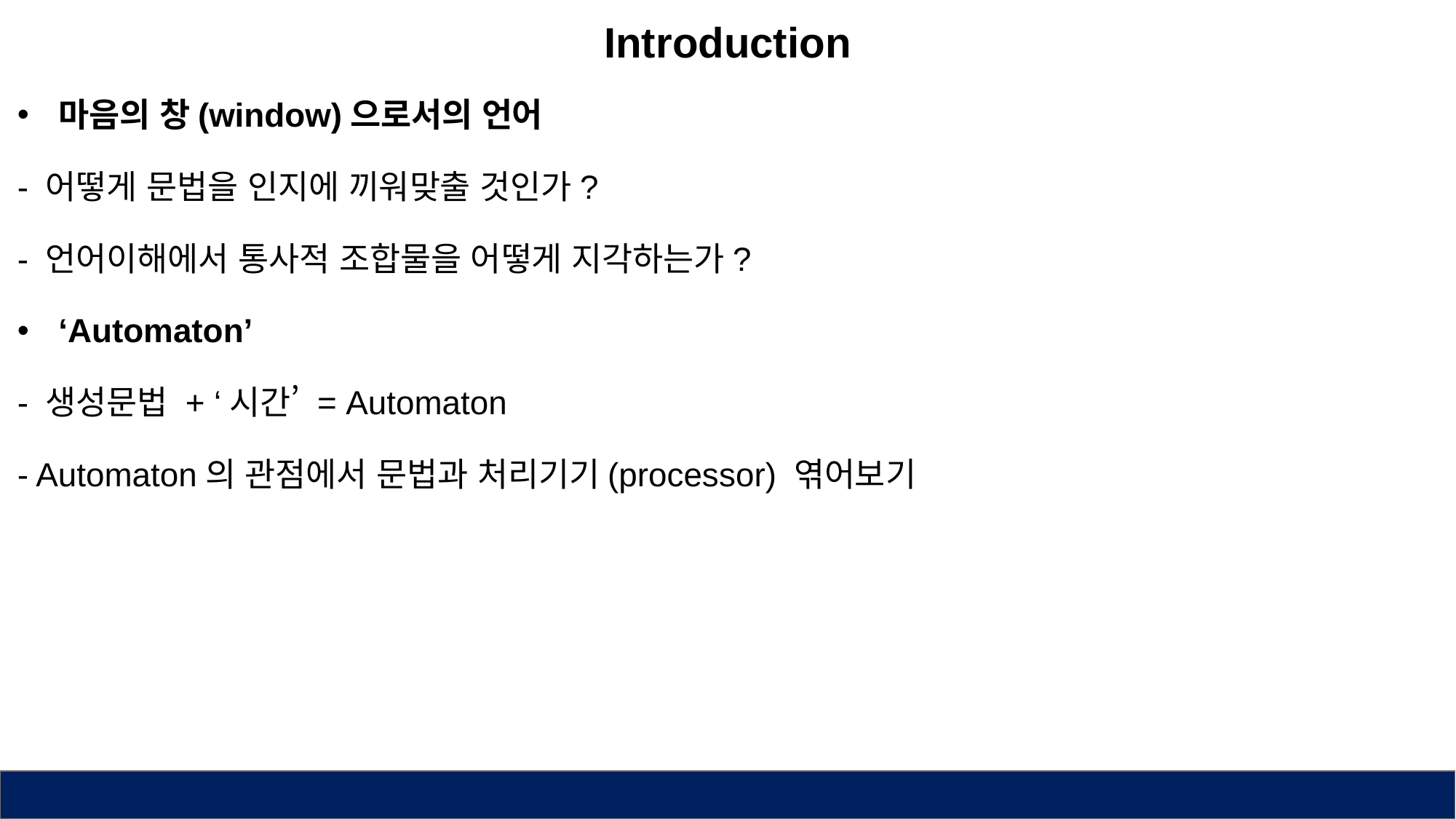

Introduction

마음의 창(window)으로서의 언어

- 어떻게 문법을 인지에 끼워맞출 것인가?

- 언어이해에서 통사적 조합물을 어떻게 지각하는가?

‘Automaton’

- 생성문법 + ‘시간’ = Automaton

- Automaton의 관점에서 문법과 처리기기(processor) 엮어보기